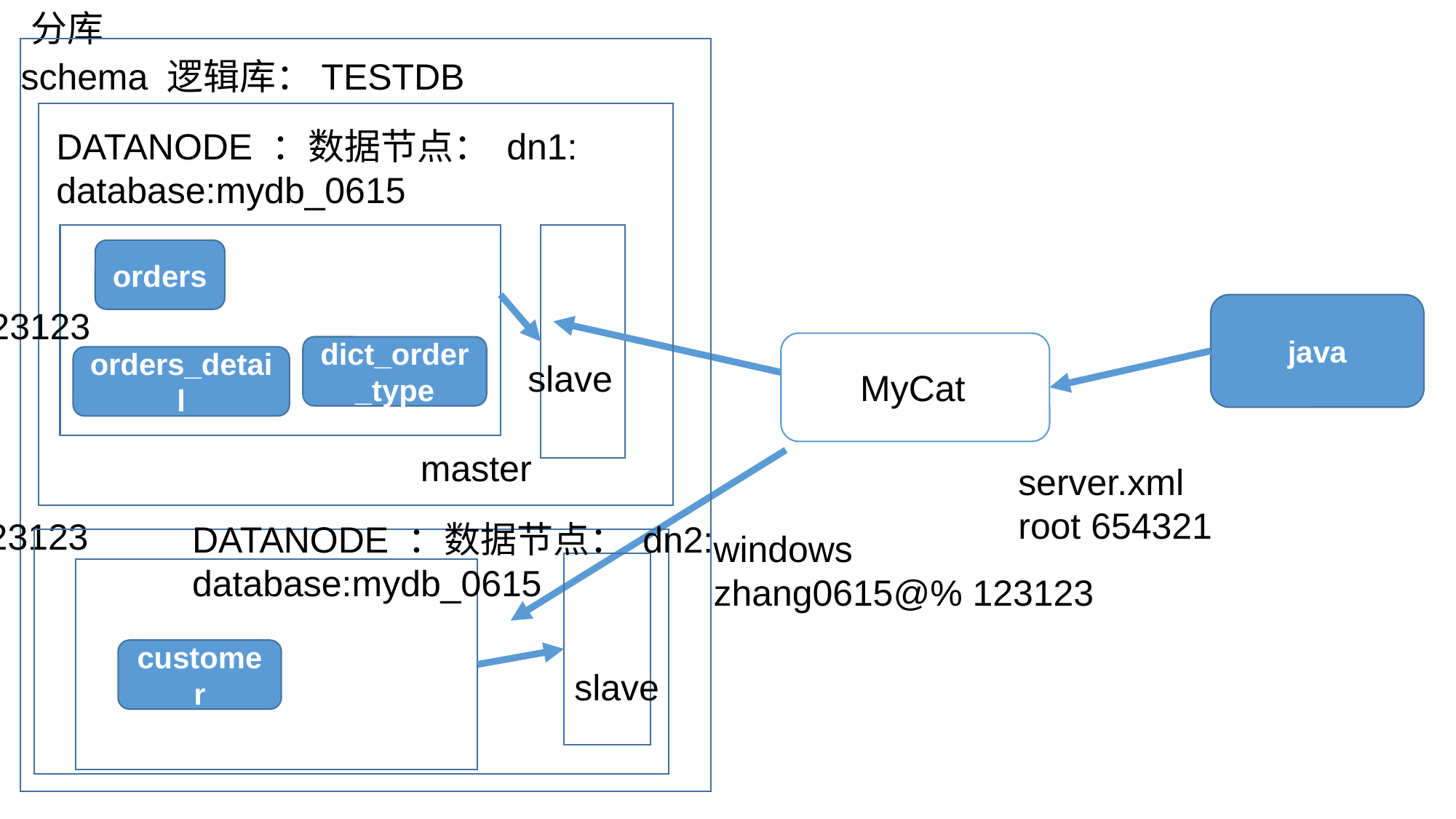

分库

schema 逻辑库：TESTDB
r
DATANODE ：数据节点： dn1:
database:mydb_0615
Master

orders
windows
root@% 123123

java

dict_order_type
orders_detail
slave
MyCat
master
server.xml
root 654321

linux
root@% 123123

DATANODE ：数据节点： dn2:
database:mydb_0615
windows
zhang0615@% 123123

r

Master
customer
slave